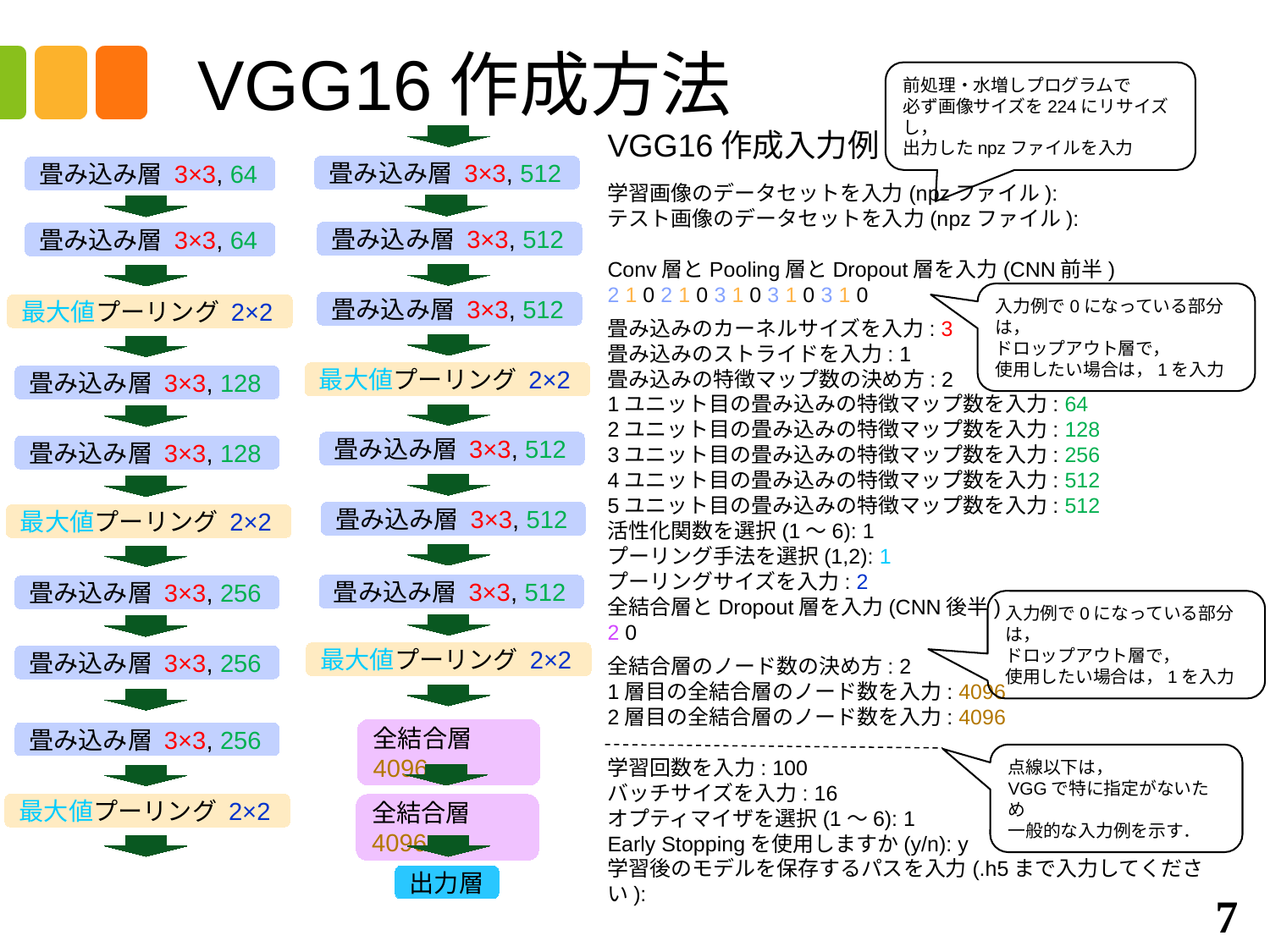

# VGG16作成方法
前処理・水増しプログラムで
必ず画像サイズを224にリサイズし，
出力したnpzファイルを入力
VGG16作成入力例

学習画像のデータセットを入力(npzファイル):
テスト画像のデータセットを入力(npzファイル):

Conv層とPooling層とDropout層を入力(CNN前半)
2 1 0 2 1 0 3 1 0 3 1 0 3 1 0

畳み込みのカーネルサイズを入力: 3
畳み込みのストライドを入力: 1
畳み込みの特徴マップ数の決め方: 2
1ユニット目の畳み込みの特徴マップ数を入力: 64
2ユニット目の畳み込みの特徴マップ数を入力: 128
3ユニット目の畳み込みの特徴マップ数を入力: 256
4ユニット目の畳み込みの特徴マップ数を入力: 512
5ユニット目の畳み込みの特徴マップ数を入力: 512
活性化関数を選択(1～6): 1
プーリング手法を選択(1,2): 1
プーリングサイズを入力: 2
全結合層とDropout層を入力(CNN後半)
2 0

全結合層のノード数の決め方: 2
1層目の全結合層のノード数を入力: 4096
2層目の全結合層のノード数を入力: 4096

学習回数を入力: 100
バッチサイズを入力: 16
オプティマイザを選択(1～6): 1
Early Stoppingを使用しますか(y/n): y
学習後のモデルを保存するパスを入力(.h5まで入力してください):

畳み込み層 3×3, 512
畳み込み層 3×3, 64

畳み込み層 3×3, 512
畳み込み層 3×3, 64

入力例で0になっている部分は，
ドロップアウト層で，
使用したい場合は，1を入力
畳み込み層 3×3, 512
最大値プーリング 2×2

最大値プーリング 2×2
畳み込み層 3×3, 128

畳み込み層 3×3, 512
畳み込み層 3×3, 128

畳み込み層 3×3, 512
最大値プーリング 2×2

畳み込み層 3×3, 512
畳み込み層 3×3, 256
入力例で0になっている部分は，
ドロップアウト層で，
使用したい場合は，1を入力

最大値プーリング 2×2
畳み込み層 3×3, 256

全結合層4096
畳み込み層 3×3, 256
点線以下は，
VGGで特に指定がないため
一般的な入力例を示す．

最大値プーリング 2×2
全結合層4096

出力層
7